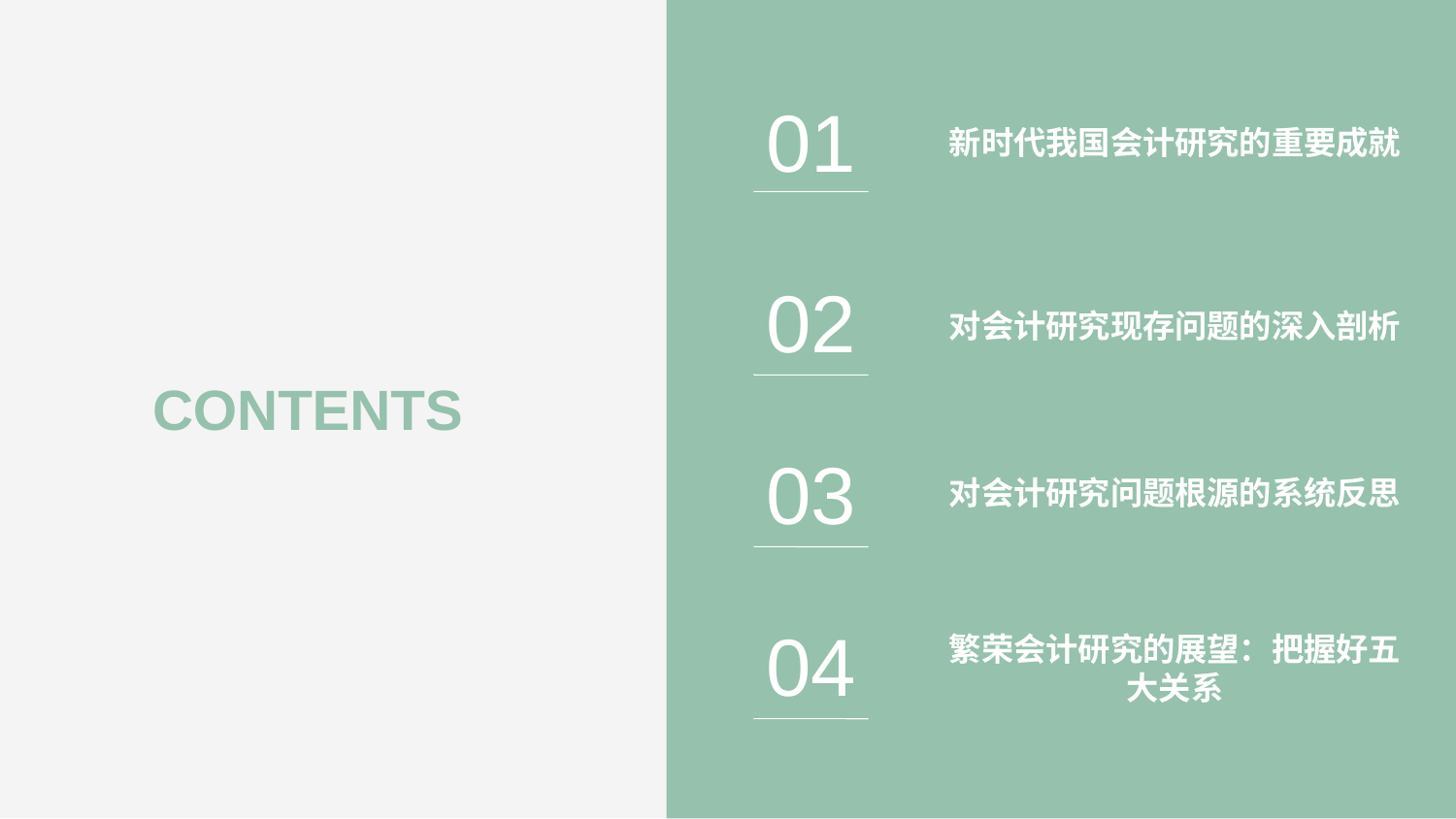

01
新时代我国会计研究的重要成就

02
对会计研究现存问题的深入剖析
CONTENTS

03
对会计研究问题根源的系统反思

04
繁荣会计研究的展望：把握好五大关系